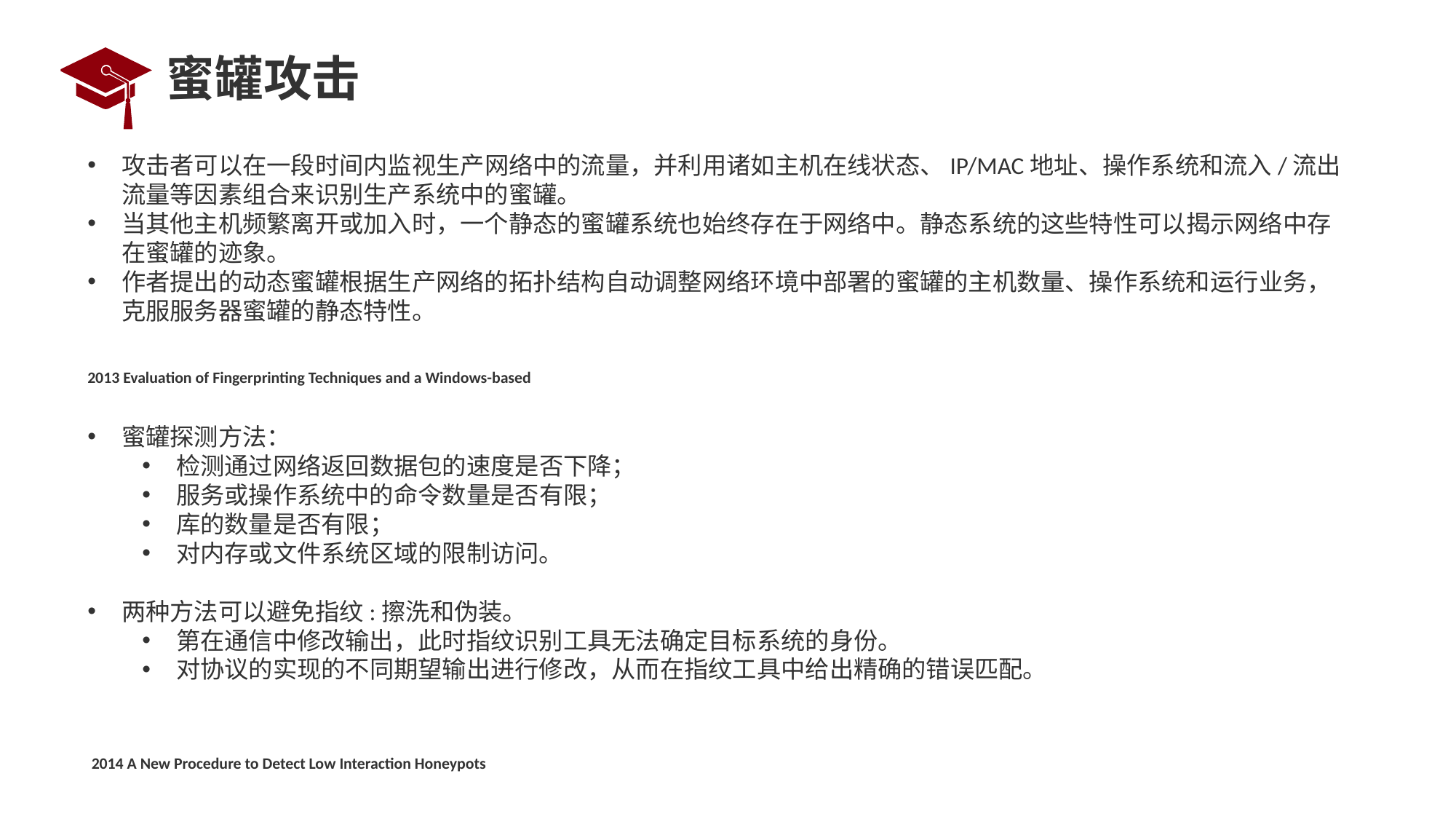

# 蜜罐攻击
攻击者可以在一段时间内监视生产网络中的流量，并利用诸如主机在线状态、IP/MAC地址、操作系统和流入/流出流量等因素组合来识别生产系统中的蜜罐。
当其他主机频繁离开或加入时，一个静态的蜜罐系统也始终存在于网络中。静态系统的这些特性可以揭示网络中存在蜜罐的迹象。
作者提出的动态蜜罐根据生产网络的拓扑结构自动调整网络环境中部署的蜜罐的主机数量、操作系统和运行业务，克服服务器蜜罐的静态特性。

2013 Evaluation of Fingerprinting Techniques and a Windows-based
蜜罐探测方法：
检测通过网络返回数据包的速度是否下降；
服务或操作系统中的命令数量是否有限；
库的数量是否有限；
对内存或文件系统区域的限制访问。

两种方法可以避免指纹:擦洗和伪装。
第在通信中修改输出，此时指纹识别工具无法确定目标系统的身份。
对协议的实现的不同期望输出进行修改，从而在指纹工具中给出精确的错误匹配。
2014 A New Procedure to Detect Low Interaction Honeypots